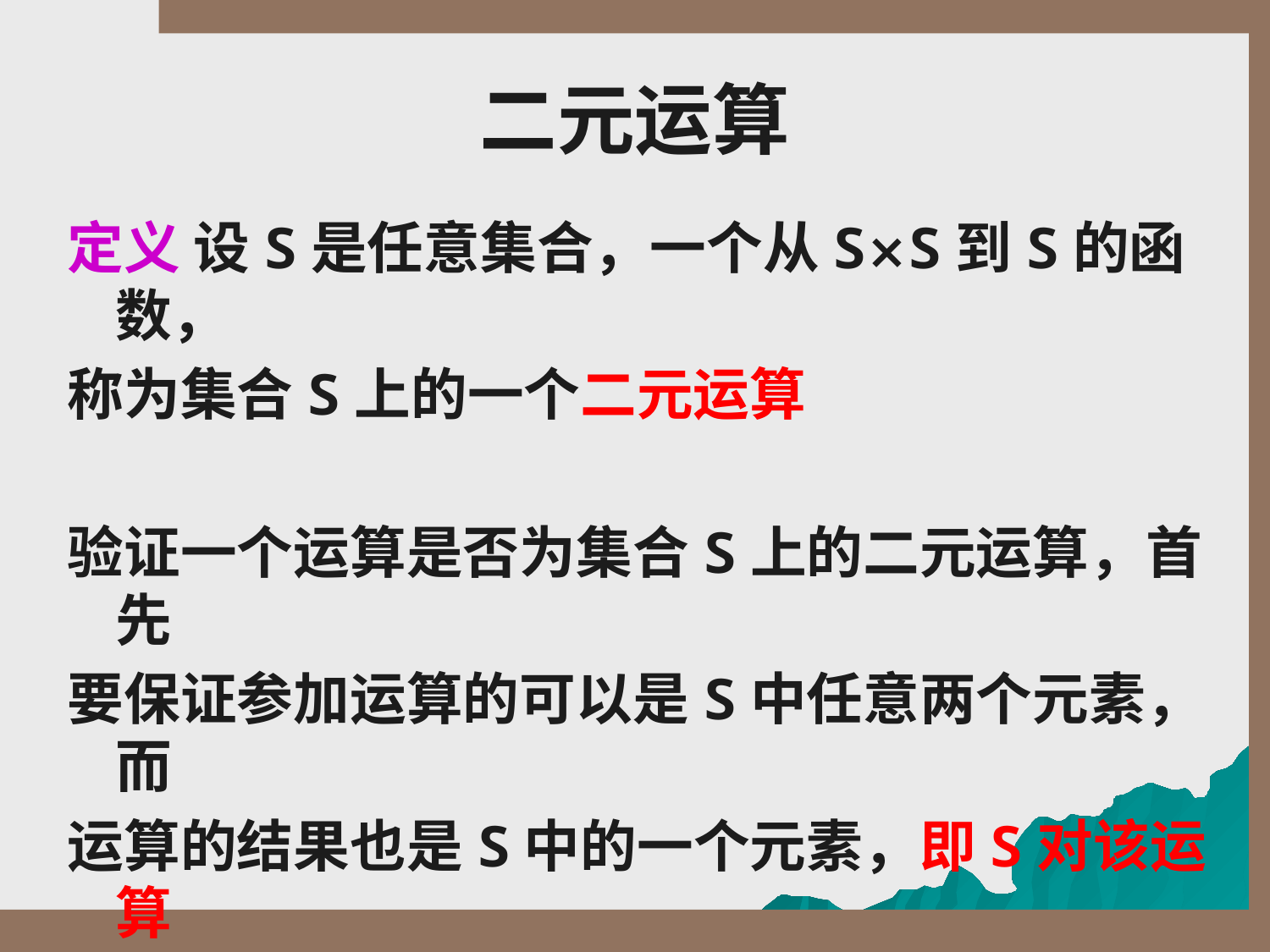

# 二元运算
定义 设S是任意集合，一个从S×S到S的函数，
称为集合S上的一个二元运算。

验证一个运算是否为集合S上的二元运算，首先
要保证参加运算的可以是S中任意两个元素，而
运算的结果也是S中的一个元素，即S对该运算
封闭。
3